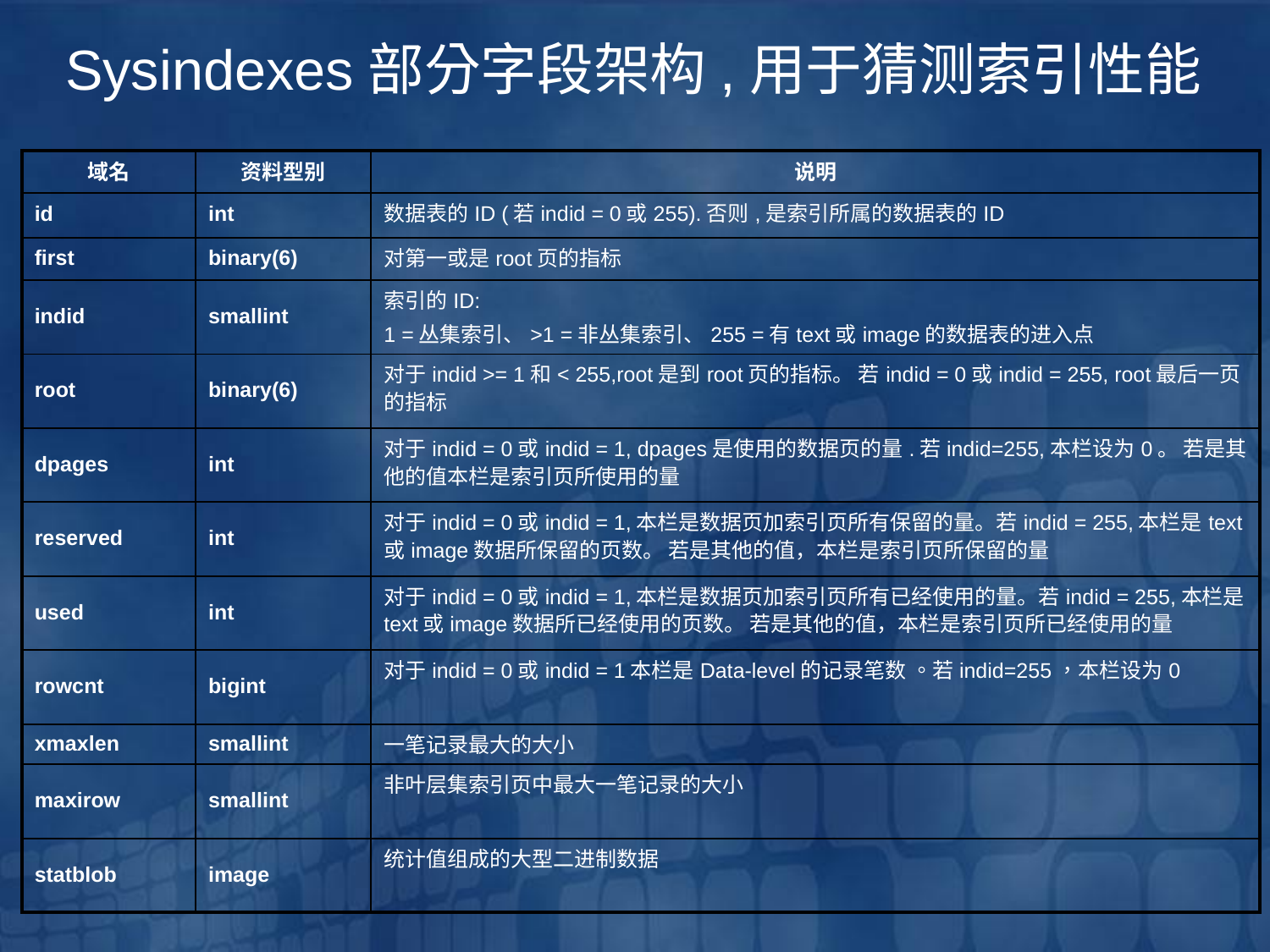

Sysindexes部分字段架构,用于猜测索引性能
| 域名 | 资料型别 | 说明 |
| --- | --- | --- |
| id | int | 数据表的ID (若indid = 0或255).否则,是索引所属的数据表的ID |
| first | binary(6) | 对第一或是root页的指标 |
| indid | smallint | 索引的ID: 1 =丛集索引、>1 =非丛集索引、255 =有text或image的数据表的进入点 |
| root | binary(6) | 对于indid >= 1和< 255,root是到root页的指标。 若indid = 0或indid = 255, root最后一页的指标 |
| dpages | int | 对于indid = 0或indid = 1, dpages是使用的数据页的量.若indid=255,本栏设为0。 若是其他的值本栏是索引页所使用的量 |
| reserved | int | 对于indid = 0或indid = 1,本栏是数据页加索引页所有保留的量。若indid = 255,本栏是text或image数据所保留的页数。 若是其他的值，本栏是索引页所保留的量 |
| used | int | 对于indid = 0或indid = 1,本栏是数据页加索引页所有已经使用的量。若indid = 255,本栏是text或image数据所已经使用的页数。 若是其他的值，本栏是索引页所已经使用的量 |
| rowcnt | bigint | 对于indid = 0或indid = 1本栏是Data-level的记录笔数 。若indid=255，本栏设为0 |
| xmaxlen | smallint | 一笔记录最大的大小 |
| maxirow | smallint | 非叶层集索引页中最大一笔记录的大小 |
| statblob | image | 统计值组成的大型二进制数据 |